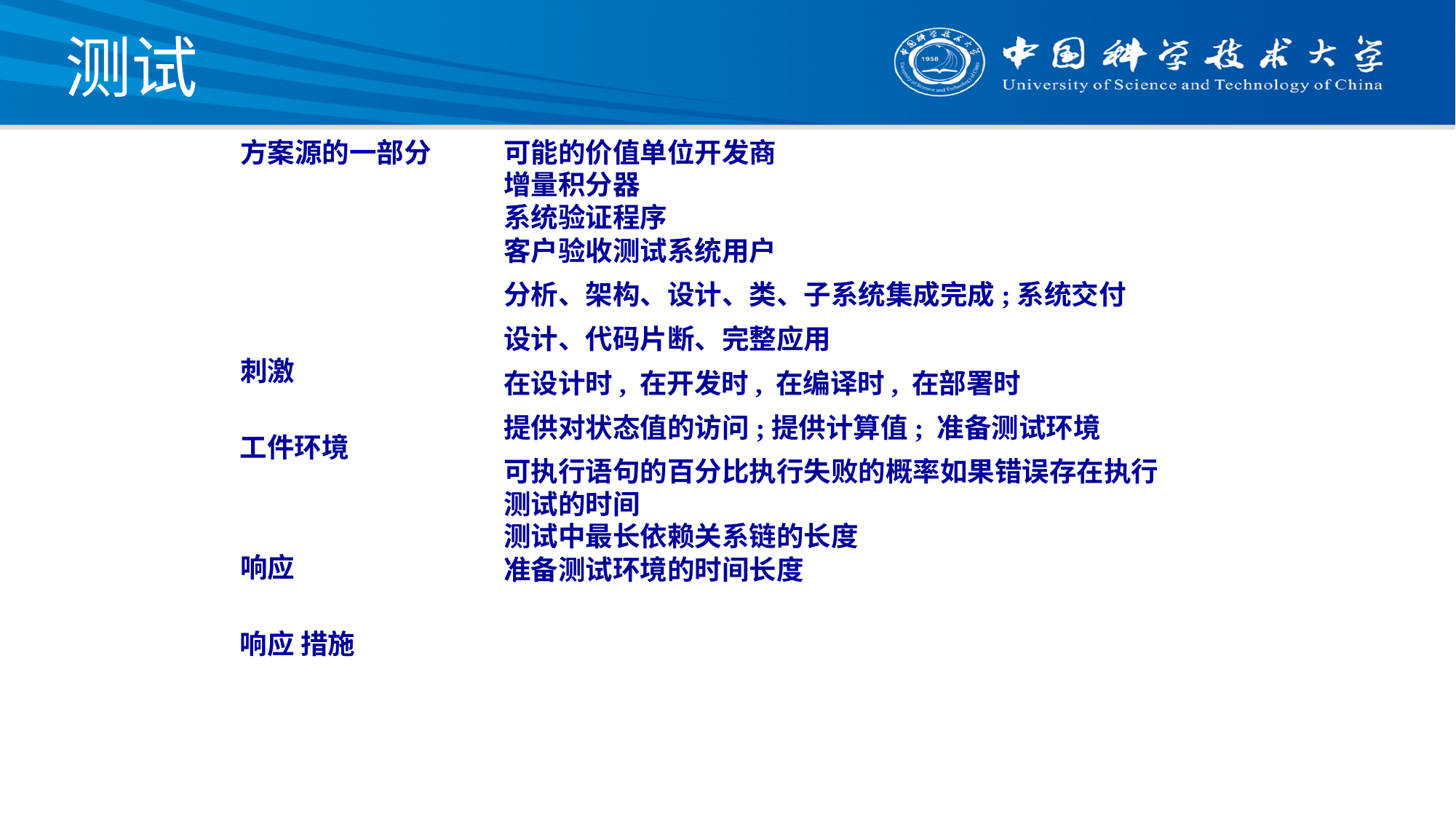

# 测试
方案源的一部分
可能的价值单位开发商
增量积分器
系统验证程序
客户验收测试系统用户
分析、架构、设计、类、子系统集成完成;系统交付
设计、代码片断、完整应用
在设计时, 在开发时, 在编译时, 在部署时
提供对状态值的访问;提供计算值; 准备测试环境
可执行语句的百分比执行失败的概率如果错误存在执行测试的时间
测试中最长依赖关系链的长度
准备测试环境的时间长度
刺激
工件环境
响应
响应 措施